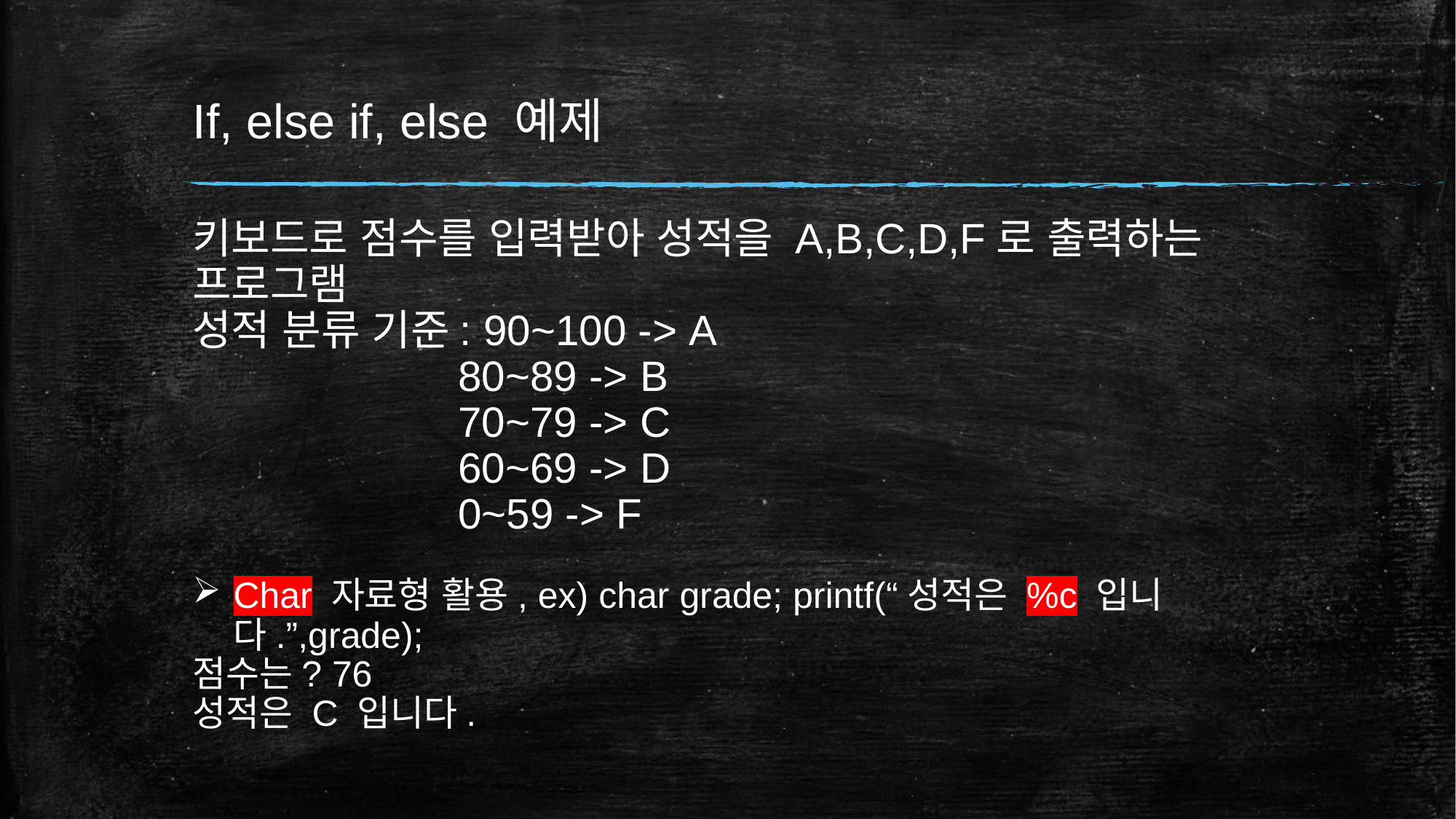

# If, else if, else 예제
키보드로 점수를 입력받아 성적을 A,B,C,D,F로 출력하는 프로그램
성적 분류 기준: 90~100 -> A
		    80~89 -> B
		    70~79 -> C
		    60~69 -> D
		    0~59 -> F

Char 자료형 활용, ex) char grade; printf(“성적은 %c 입니다.”,grade);
점수는? 76
성적은 C 입니다.